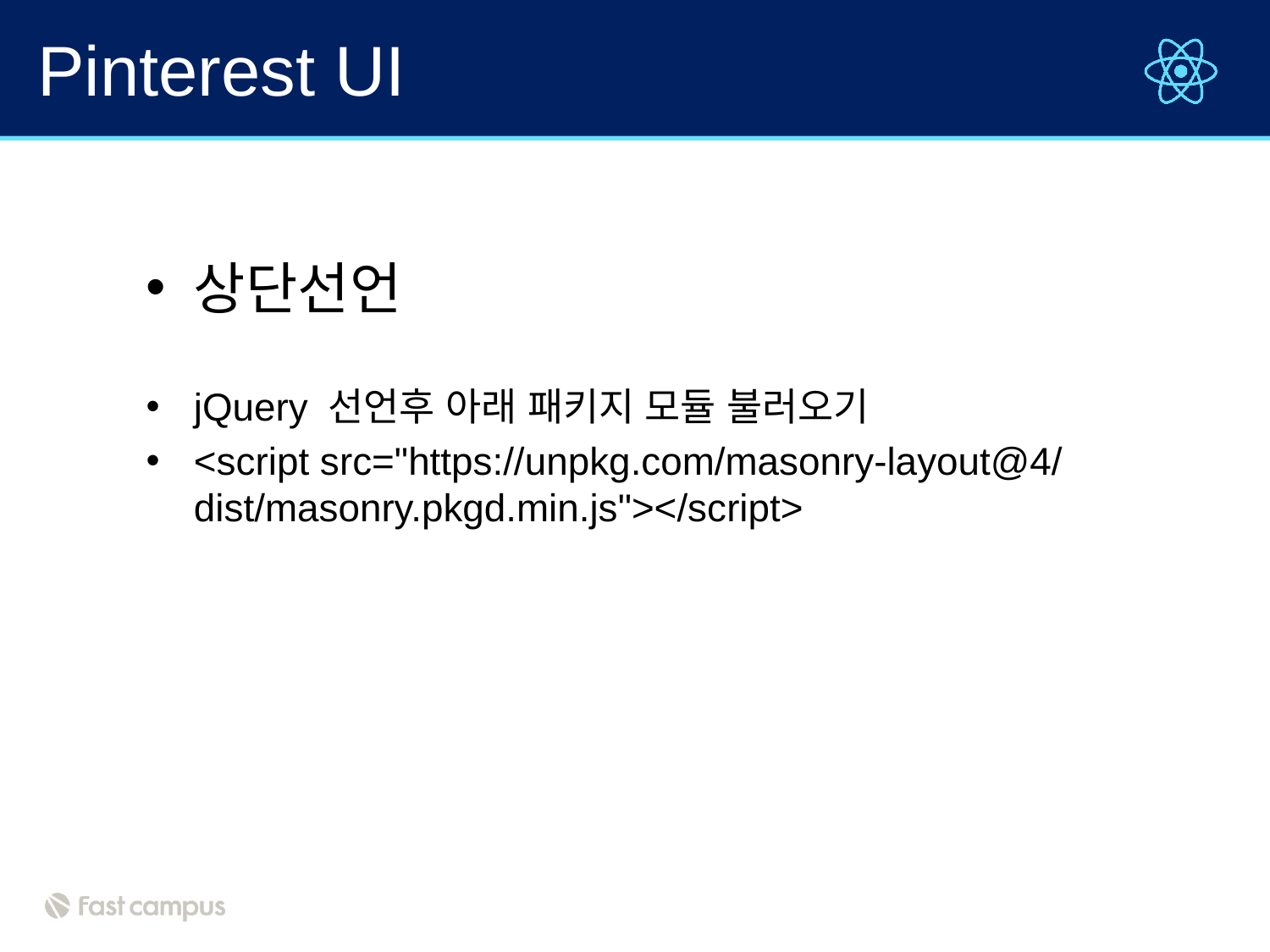

# Pinterest UI
상단선언

jQuery 선언후 아래 패키지 모듈 불러오기
<script src="https://unpkg.com/masonry-layout@4/dist/masonry.pkgd.min.js"></script>